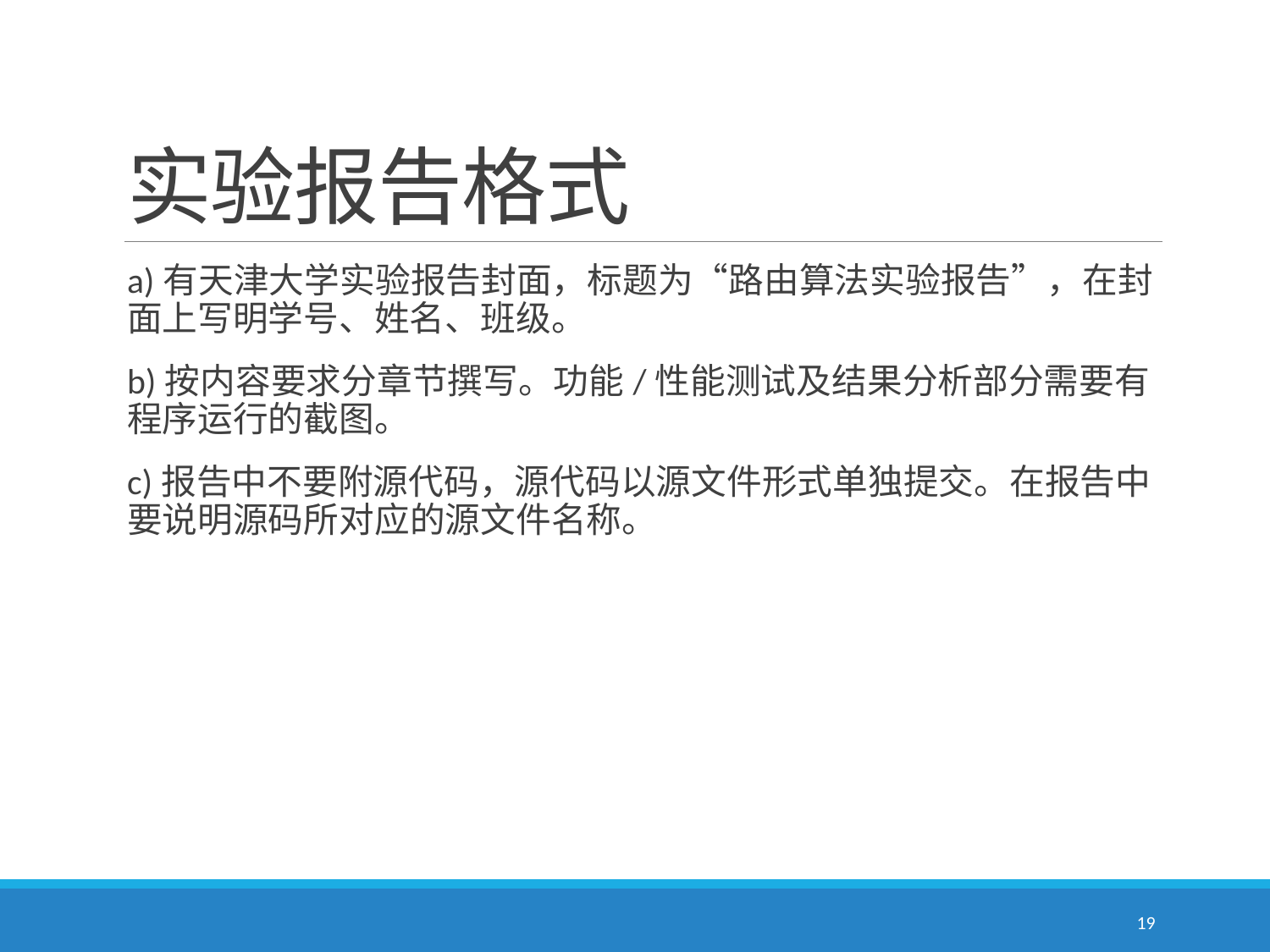

# 实验报告格式
a)有天津大学实验报告封面，标题为“路由算法实验报告”，在封面上写明学号、姓名、班级。
b)按内容要求分章节撰写。功能/性能测试及结果分析部分需要有程序运行的截图。
c)报告中不要附源代码，源代码以源文件形式单独提交。在报告中要说明源码所对应的源文件名称。

19